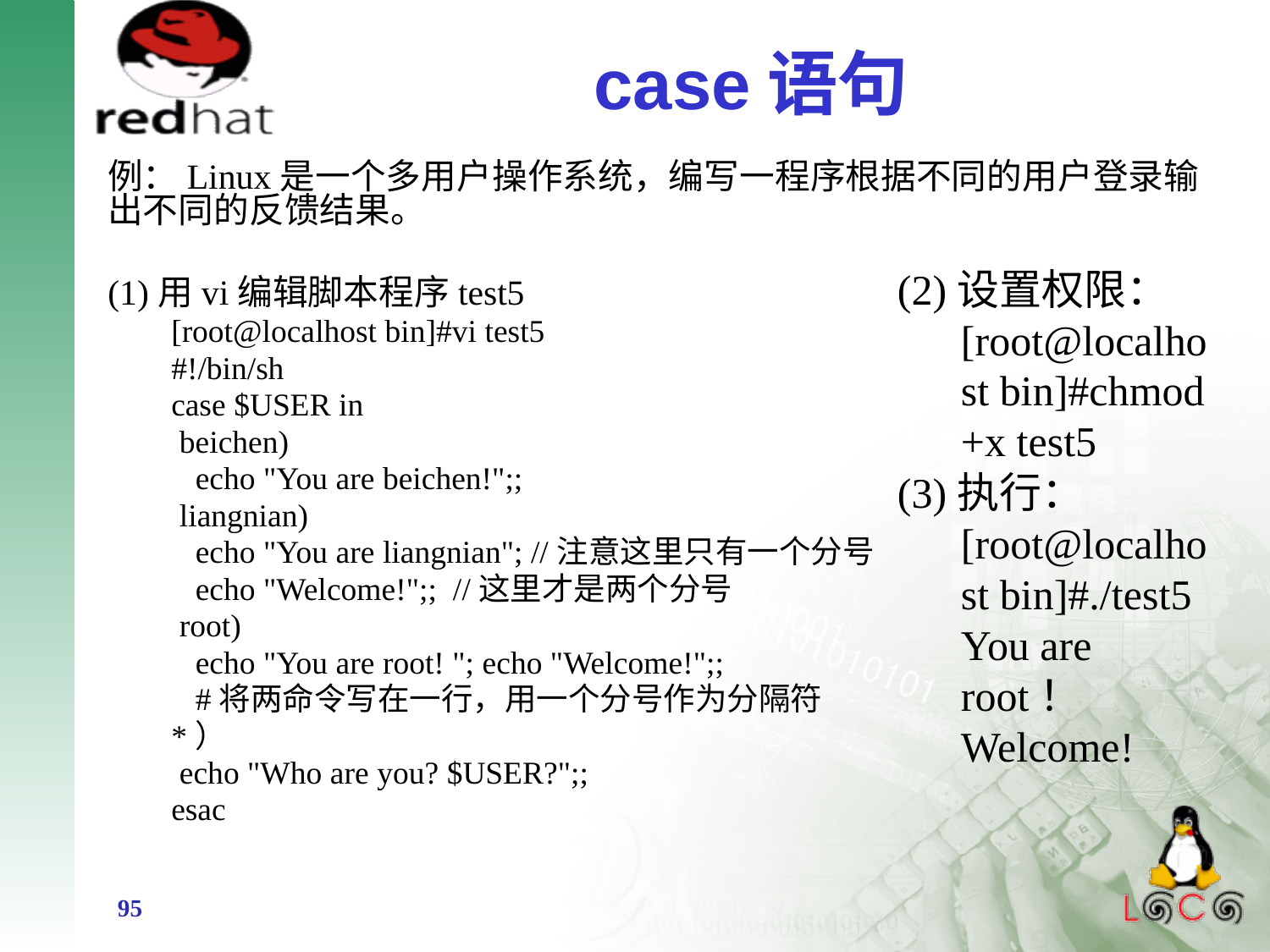

# case语句
例：Linux是一个多用户操作系统，编写一程序根据不同的用户登录输出不同的反馈结果。

(1)用vi编辑脚本程序test5
[root@localhost bin]#vi test5
#!/bin/sh
case $USER in
 beichen)
   echo "You are beichen!";;
 liangnian)
   echo "You are liangnian"; //注意这里只有一个分号
   echo "Welcome!";;  //这里才是两个分号
 root)
   echo "You are root! "; echo "Welcome!";;
   #将两命令写在一行，用一个分号作为分隔符
*）
 echo "Who are you? $USER?";;
esac
(2)设置权限：
[root@localhost bin]#chmod +x test5
(3)执行：
[root@localhost bin]#./test5
You are root！Welcome!

95